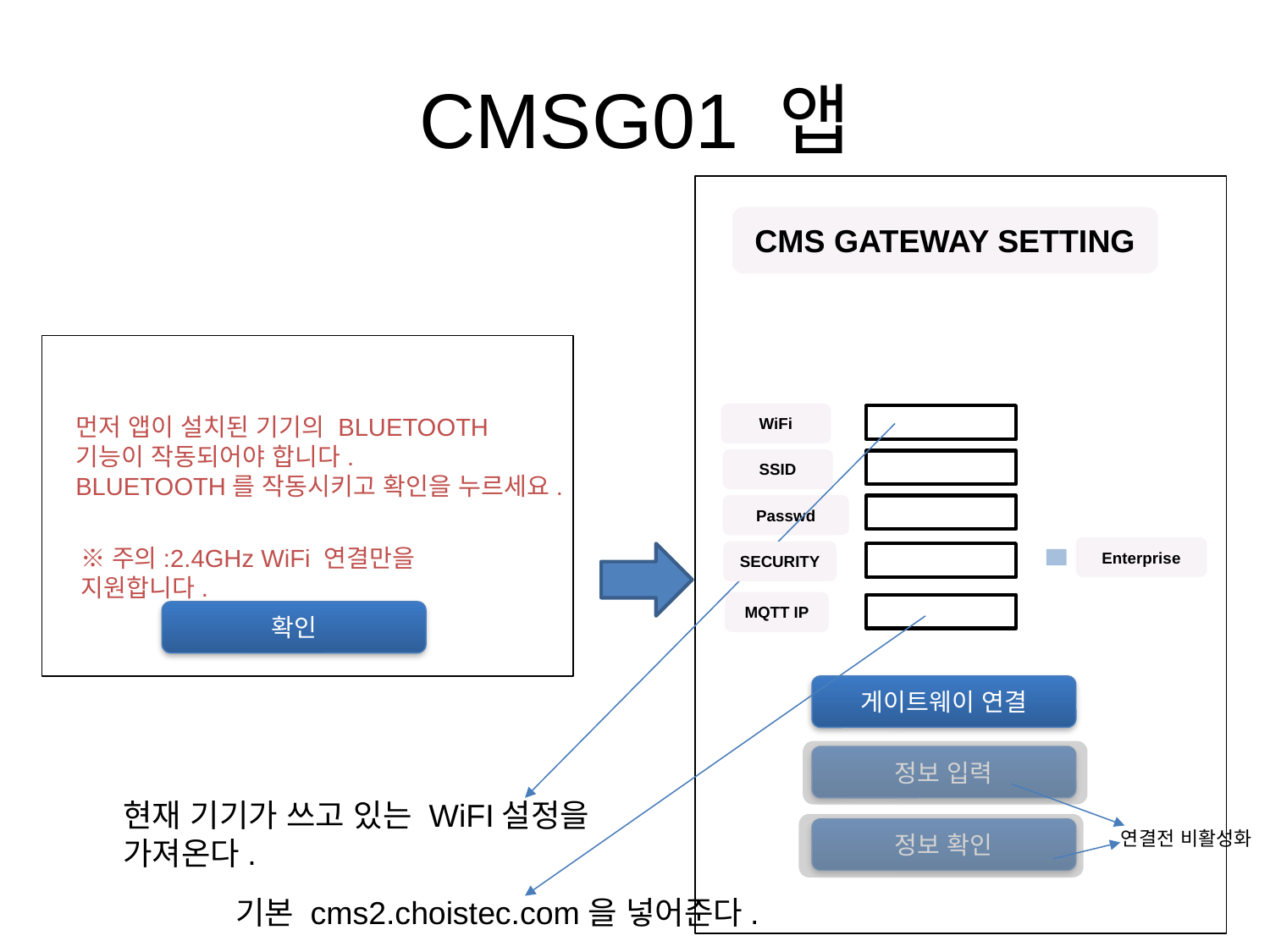

# CMSG01 앱

CMS GATEWAY SETTING

WiFi
먼저 앱이 설치된 기기의 BLUETOOTH 기능이 작동되어야 합니다.
BLUETOOTH를 작동시키고 확인을 누르세요.

SSID

Passwd

※주의:2.4GHz WiFi 연결만을 지원합니다.
Enterprise
SECURITY

MQTT IP

확인
게이트웨이 연결

정보 입력
현재 기기가 쓰고 있는 WiFI설정을 가져온다.

정보 확인
연결전 비활성화
기본 cms2.choistec.com을 넣어준다.